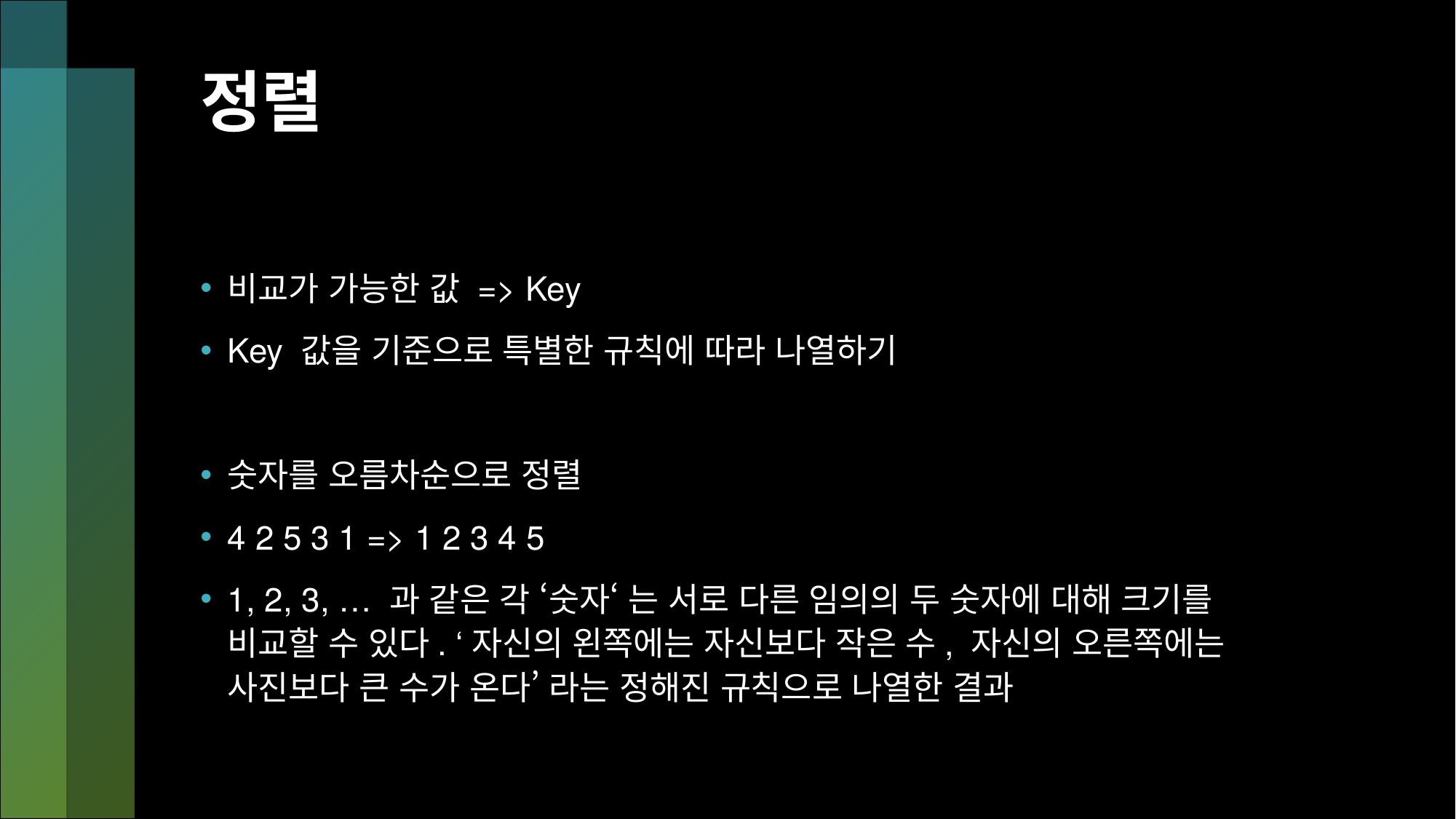

# 정렬
비교가 가능한 값 => Key
Key 값을 기준으로 특별한 규칙에 따라 나열하기

숫자를 오름차순으로 정렬
4 2 5 3 1 => 1 2 3 4 5
1, 2, 3, … 과 같은 각 ‘숫자‘ 는 서로 다른 임의의 두 숫자에 대해 크기를 비교할 수 있다. ‘자신의 왼쪽에는 자신보다 작은 수, 자신의 오른쪽에는 사진보다 큰 수가 온다’ 라는 정해진 규칙으로 나열한 결과